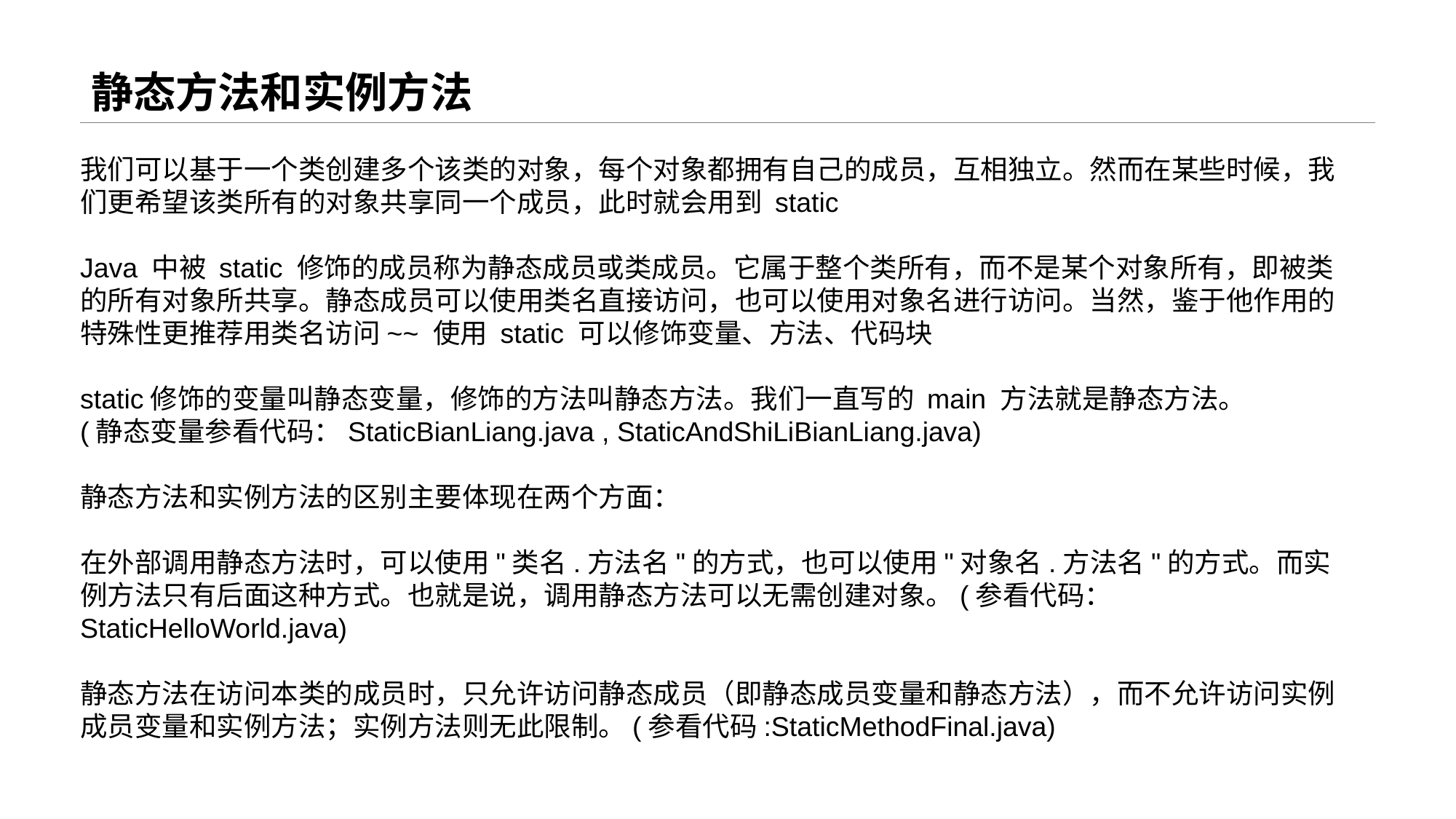

# 静态方法和实例方法

我们可以基于一个类创建多个该类的对象，每个对象都拥有自己的成员，互相独立。然而在某些时候，我们更希望该类所有的对象共享同一个成员，此时就会用到 static

Java 中被 static 修饰的成员称为静态成员或类成员。它属于整个类所有，而不是某个对象所有，即被类的所有对象所共享。静态成员可以使用类名直接访问，也可以使用对象名进行访问。当然，鉴于他作用的特殊性更推荐用类名访问~~ 使用 static 可以修饰变量、方法、代码块

static修饰的变量叫静态变量，修饰的方法叫静态方法。我们一直写的 main 方法就是静态方法。
(静态变量参看代码：StaticBianLiang.java , StaticAndShiLiBianLiang.java)

静态方法和实例方法的区别主要体现在两个方面：

在外部调用静态方法时，可以使用"类名.方法名"的方式，也可以使用"对象名.方法名"的方式。而实例方法只有后面这种方式。也就是说，调用静态方法可以无需创建对象。(参看代码：StaticHelloWorld.java)

静态方法在访问本类的成员时，只允许访问静态成员（即静态成员变量和静态方法），而不允许访问实例成员变量和实例方法；实例方法则无此限制。(参看代码:StaticMethodFinal.java)

9